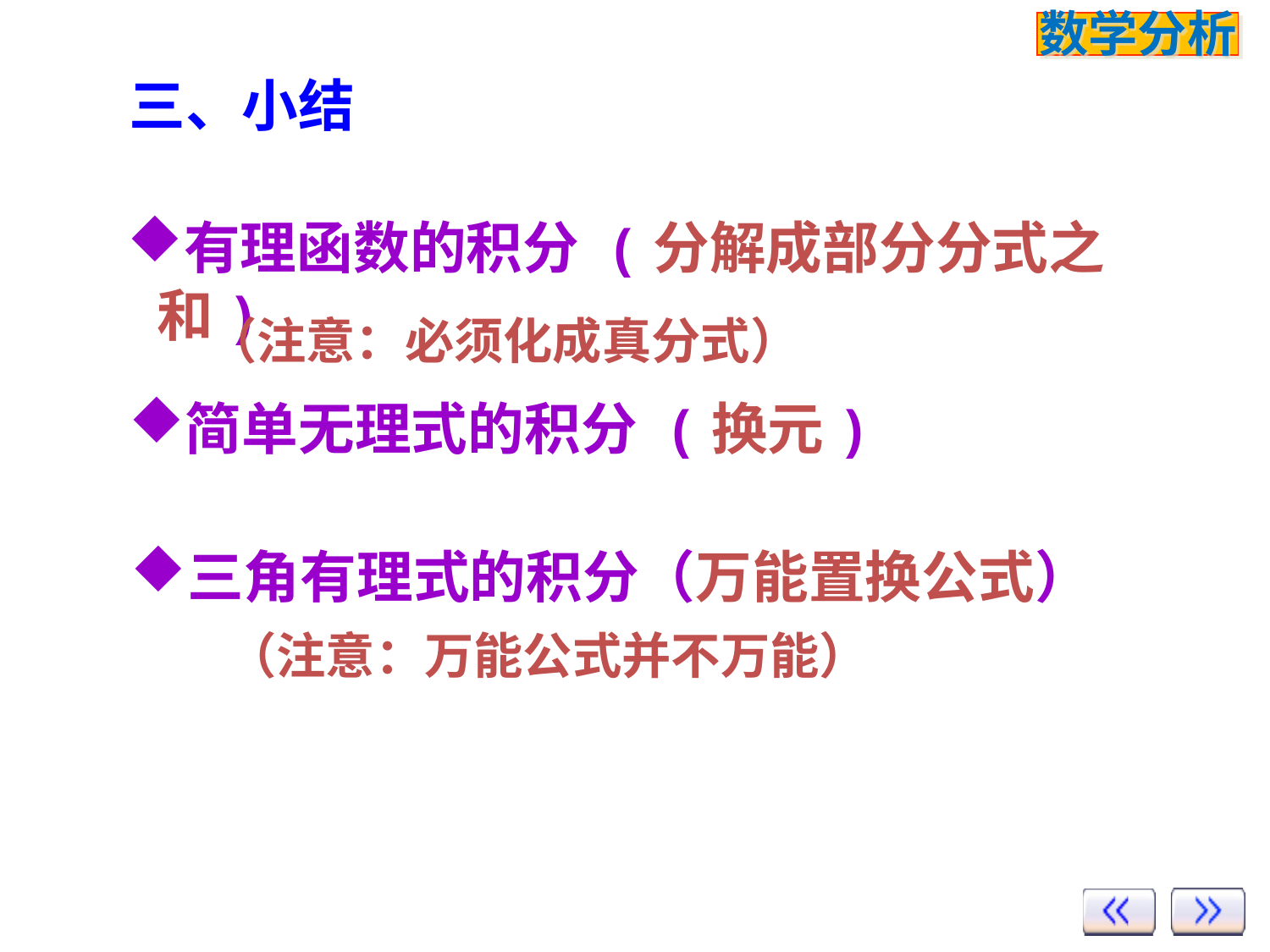

# 三、小结
有理函数的积分 (分解成部分分式之和)
（注意：必须化成真分式）
简单无理式的积分 (换元)
三角有理式的积分（万能置换公式）
（注意：万能公式并不万能）